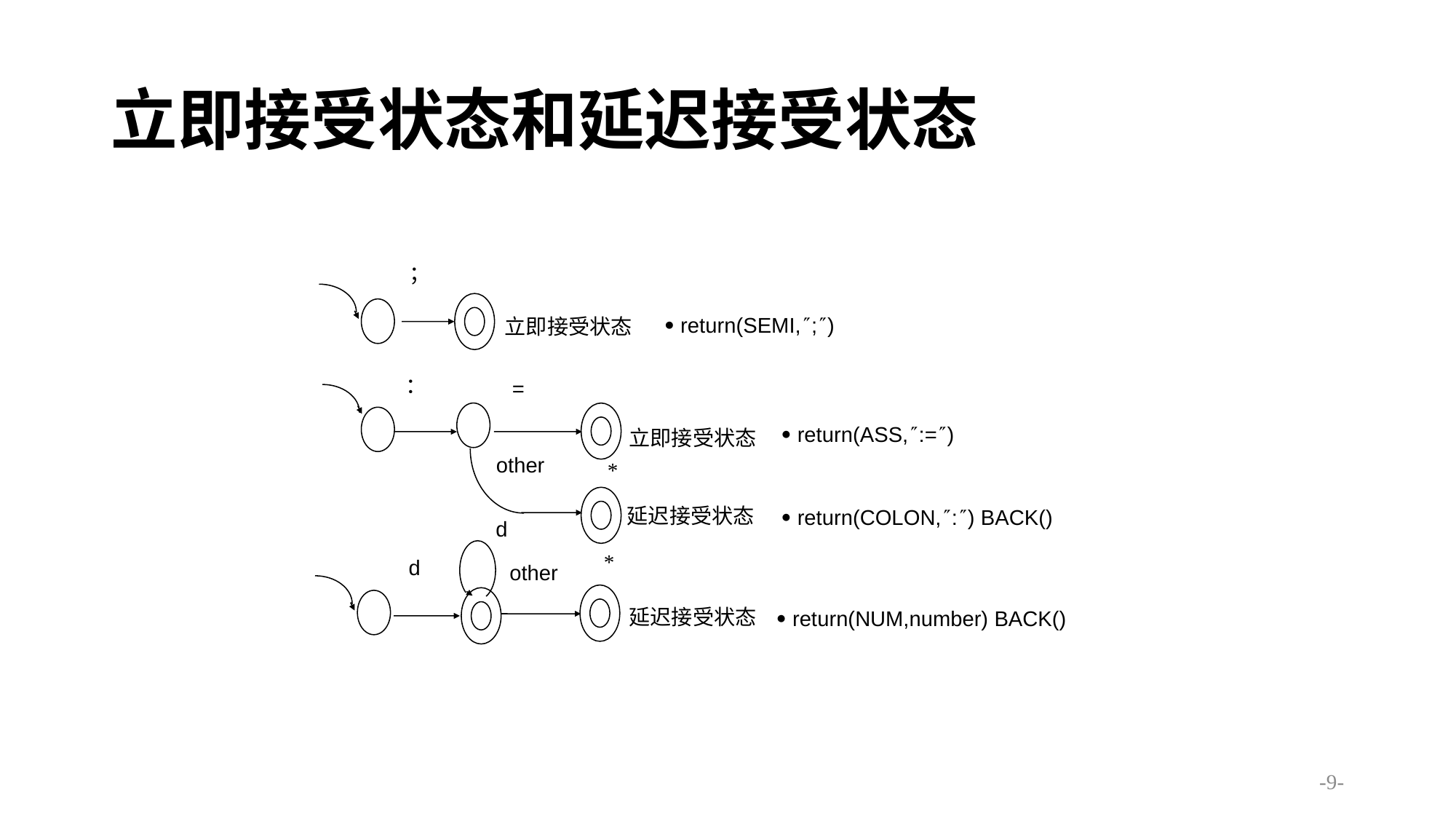

# 立即接受状态和延迟接受状态
；

• return(SEMI,″;″)
立即接受状态

：
=

• return(ASS,″:=″)
立即接受状态

other

*

延迟接受状态
• return(COLON,″:″) BACK()
d

d
other

*
延迟接受状态
• return(NUM,number) BACK()
-9-